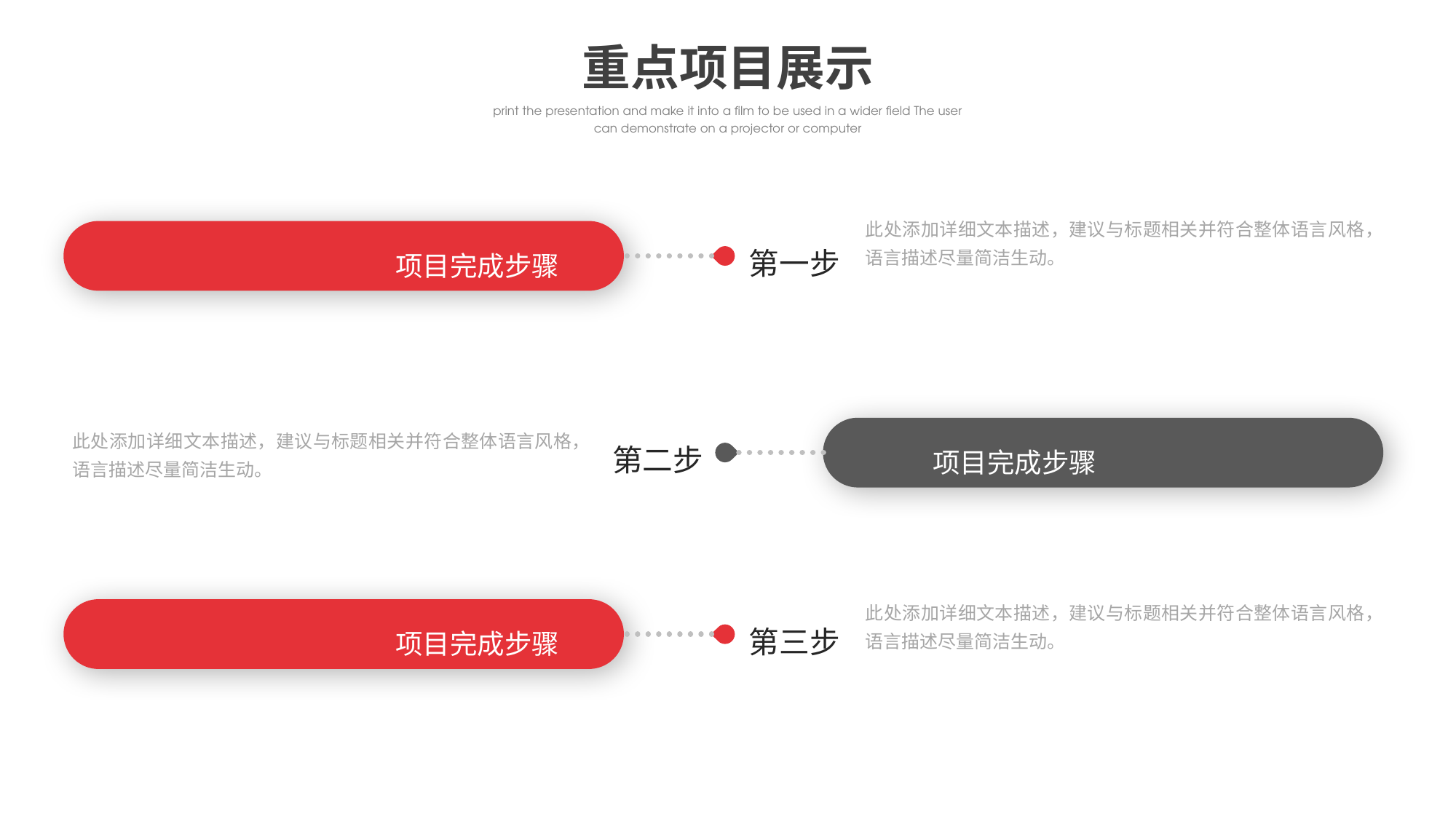

重点项目展示
print the presentation and make it into a film to be used in a wider field The user can demonstrate on a projector or computer
此处添加详细文本描述，建议与标题相关并符合整体语言风格，语言描述尽量简洁生动。

第一步
项目完成步骤

此处添加详细文本描述，建议与标题相关并符合整体语言风格，语言描述尽量简洁生动。
第二步
项目完成步骤

此处添加详细文本描述，建议与标题相关并符合整体语言风格，语言描述尽量简洁生动。

第三步
项目完成步骤